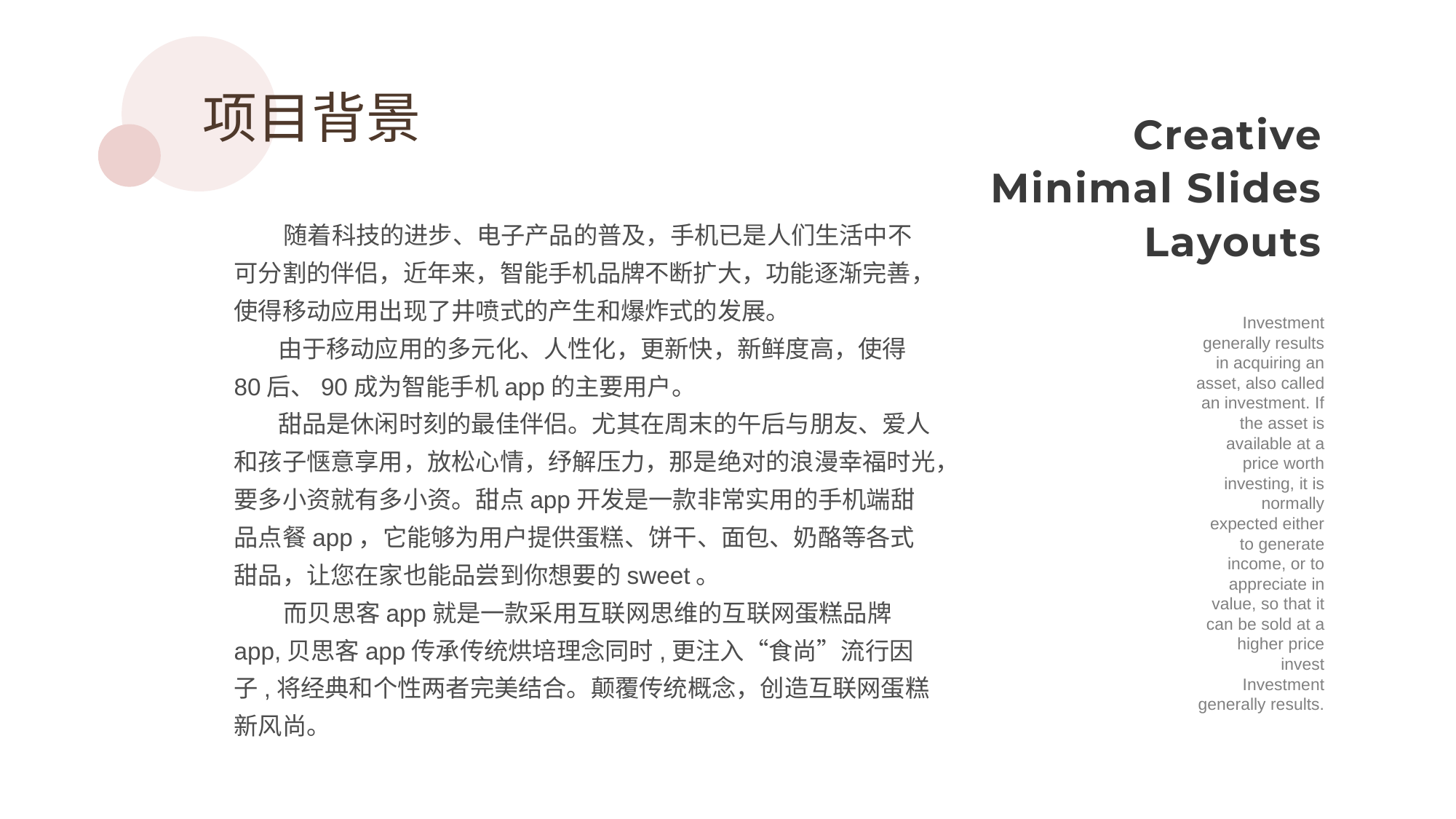

项目背景
Creative
Minimal Slides
Layouts

        随着科技的进步、电子产品的普及，手机已是人们生活中不可分割的伴侣，近年来，智能手机品牌不断扩大，功能逐渐完善，使得移动应用出现了井喷式的产生和爆炸式的发展。
       由于移动应用的多元化、人性化，更新快，新鲜度高，使得80后、90成为智能手机app的主要用户。
       甜品是休闲时刻的最佳伴侣。尤其在周末的午后与朋友、爱人和孩子惬意享用，放松心情，纾解压力，那是绝对的浪漫幸福时光，要多小资就有多小资。甜点app开发是一款非常实用的手机端甜品点餐app，它能够为用户提供蛋糕、饼干、面包、奶酪等各式甜品，让您在家也能品尝到你想要的sweet。
        而贝思客app就是一款采用互联网思维的互联网蛋糕品牌app,贝思客app传承传统烘培理念同时,更注入“食尚”流行因子,将经典和个性两者完美结合。颠覆传统概念，创造互联网蛋糕新风尚。

Investment generally results in acquiring an asset, also called an investment. If the asset is available at a price worth investing, it is normally expected either to generate income, or to appreciate in value, so that it can be sold at a higher price invest Investment generally results.